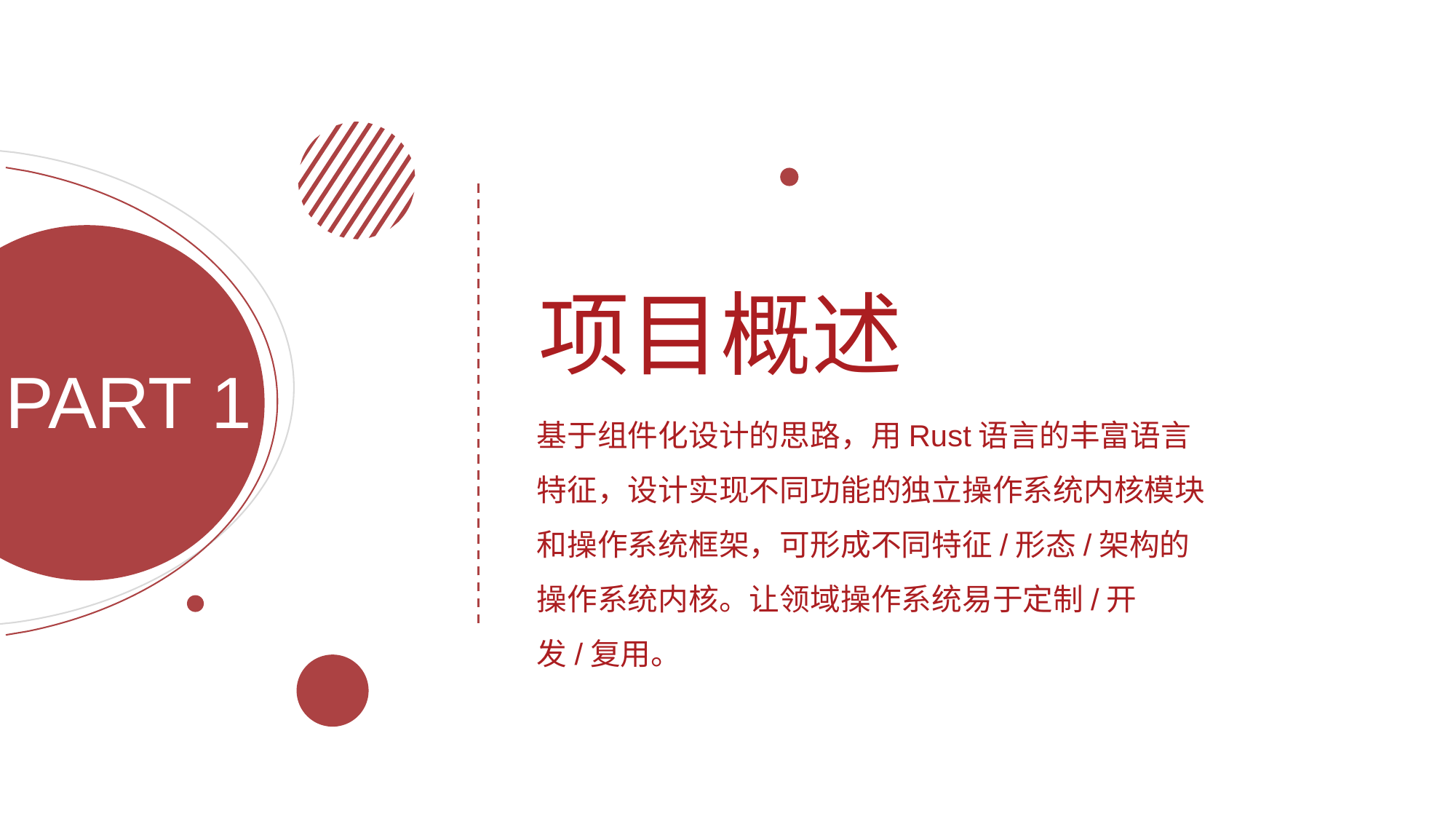

项目概述
PART 1
基于组件化设计的思路，用Rust语言的丰富语言特征，设计实现不同功能的独立操作系统内核模块和操作系统框架，可形成不同特征/形态/架构的操作系统内核。让领域操作系统易于定制/开发/复用。